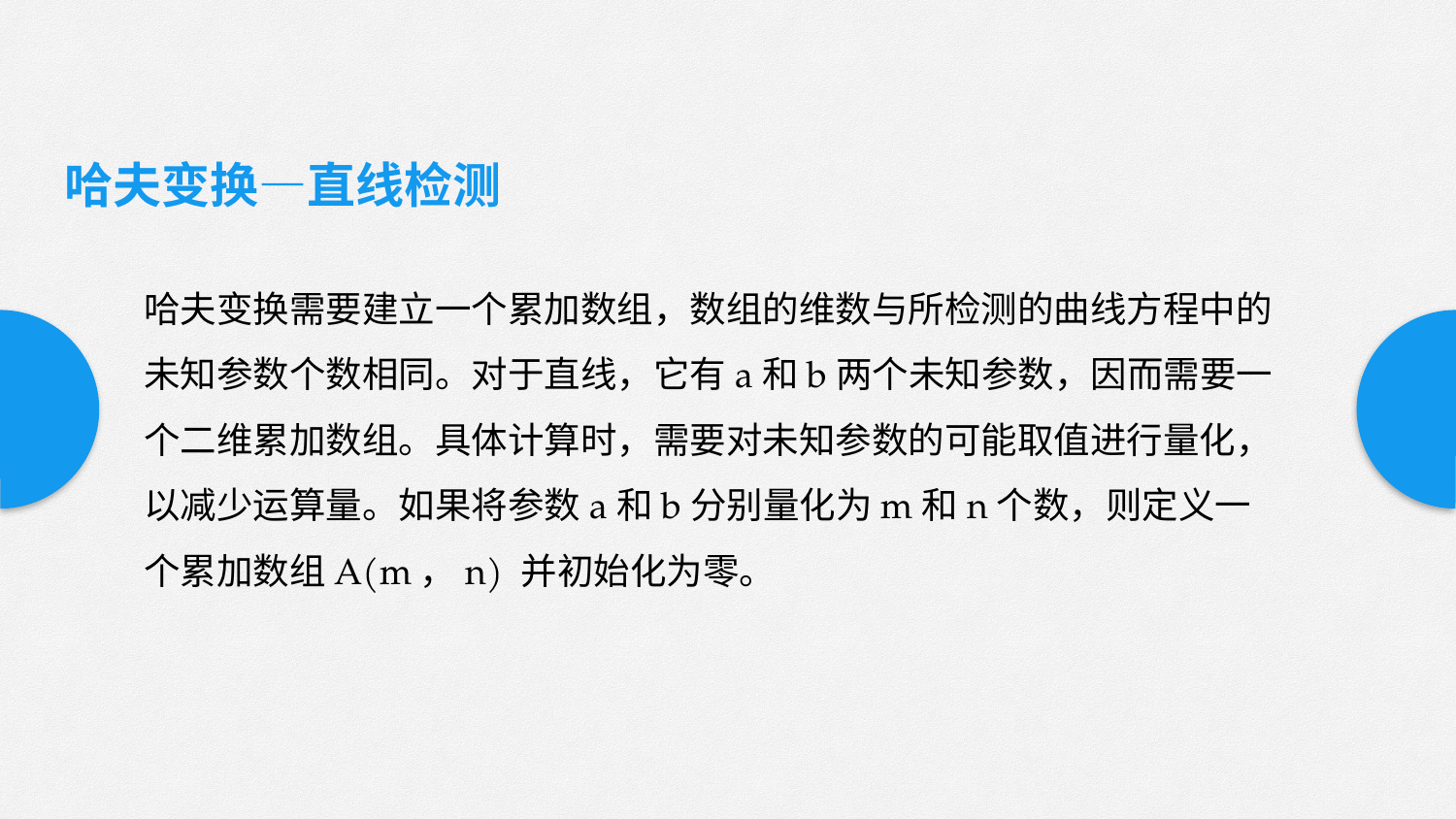

哈夫变换—直线检测
哈夫变换需要建立一个累加数组，数组的维数与所检测的曲线方程中的未知参数个数相同。对于直线，它有a和b两个未知参数，因而需要一个二维累加数组。具体计算时，需要对未知参数的可能取值进行量化，以减少运算量。如果将参数a和b分别量化为m和n个数，则定义一个累加数组A(m，n) 并初始化为零。